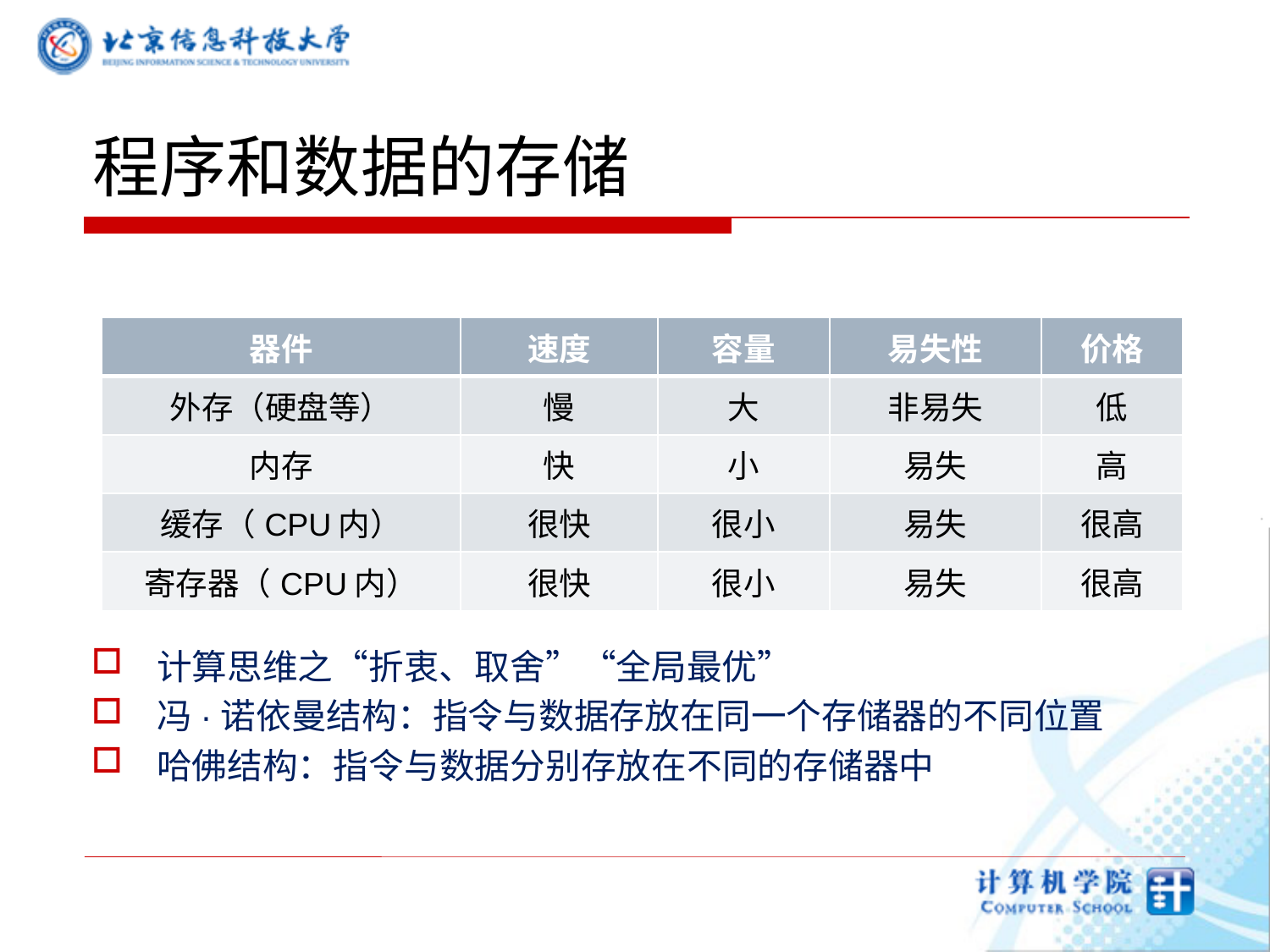

# 程序和数据的存储

计算思维之“折衷、取舍”“全局最优”
冯·诺依曼结构：指令与数据存放在同一个存储器的不同位置
哈佛结构：指令与数据分别存放在不同的存储器中
| 器件 | 速度 | 容量 | 易失性 | 价格 |
| --- | --- | --- | --- | --- |
| 外存（硬盘等） | 慢 | 大 | 非易失 | 低 |
| 内存 | 快 | 小 | 易失 | 高 |
| 缓存（CPU内） | 很快 | 很小 | 易失 | 很高 |
| 寄存器（CPU内） | 很快 | 很小 | 易失 | 很高 |